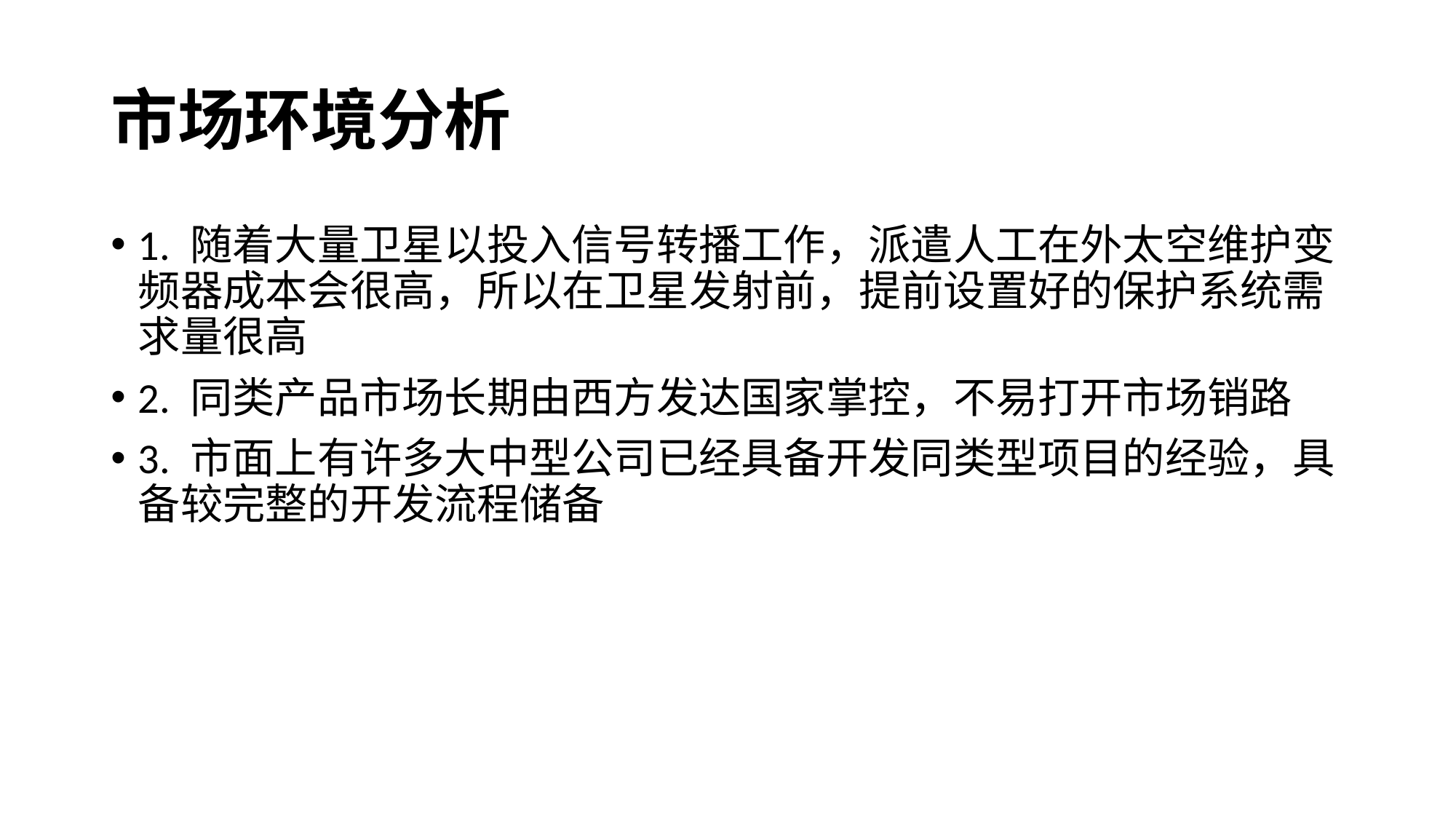

# 市场环境分析
1. 随着大量卫星以投入信号转播工作，派遣人工在外太空维护变频器成本会很高，所以在卫星发射前，提前设置好的保护系统需求量很高
2. 同类产品市场长期由西方发达国家掌控，不易打开市场销路
3. 市面上有许多大中型公司已经具备开发同类型项目的经验，具备较完整的开发流程储备